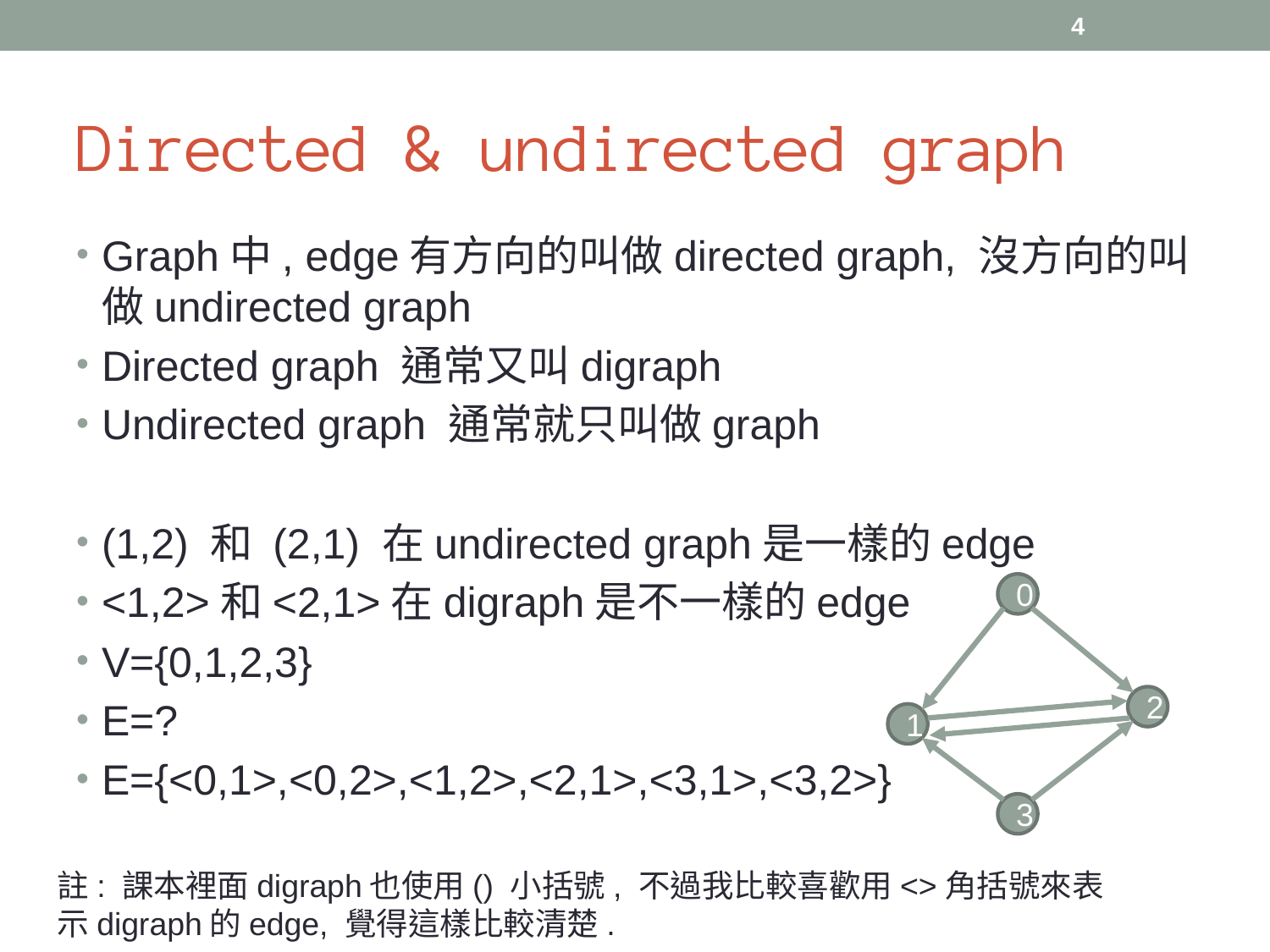

4
# Directed & undirected graph
Graph中, edge有方向的叫做directed graph, 沒方向的叫做undirected graph
Directed graph 通常又叫digraph
Undirected graph 通常就只叫做graph

(1,2) 和 (2,1) 在undirected graph是一樣的edge
<1,2>和<2,1>在digraph是不一樣的edge
V={0,1,2,3}
E=?
E={<0,1>,<0,2>,<1,2>,<2,1>,<3,1>,<3,2>}
0
2
1
3
註: 課本裡面digraph也使用() 小括號, 不過我比較喜歡用<>角括號來表示digraph的edge, 覺得這樣比較清楚.